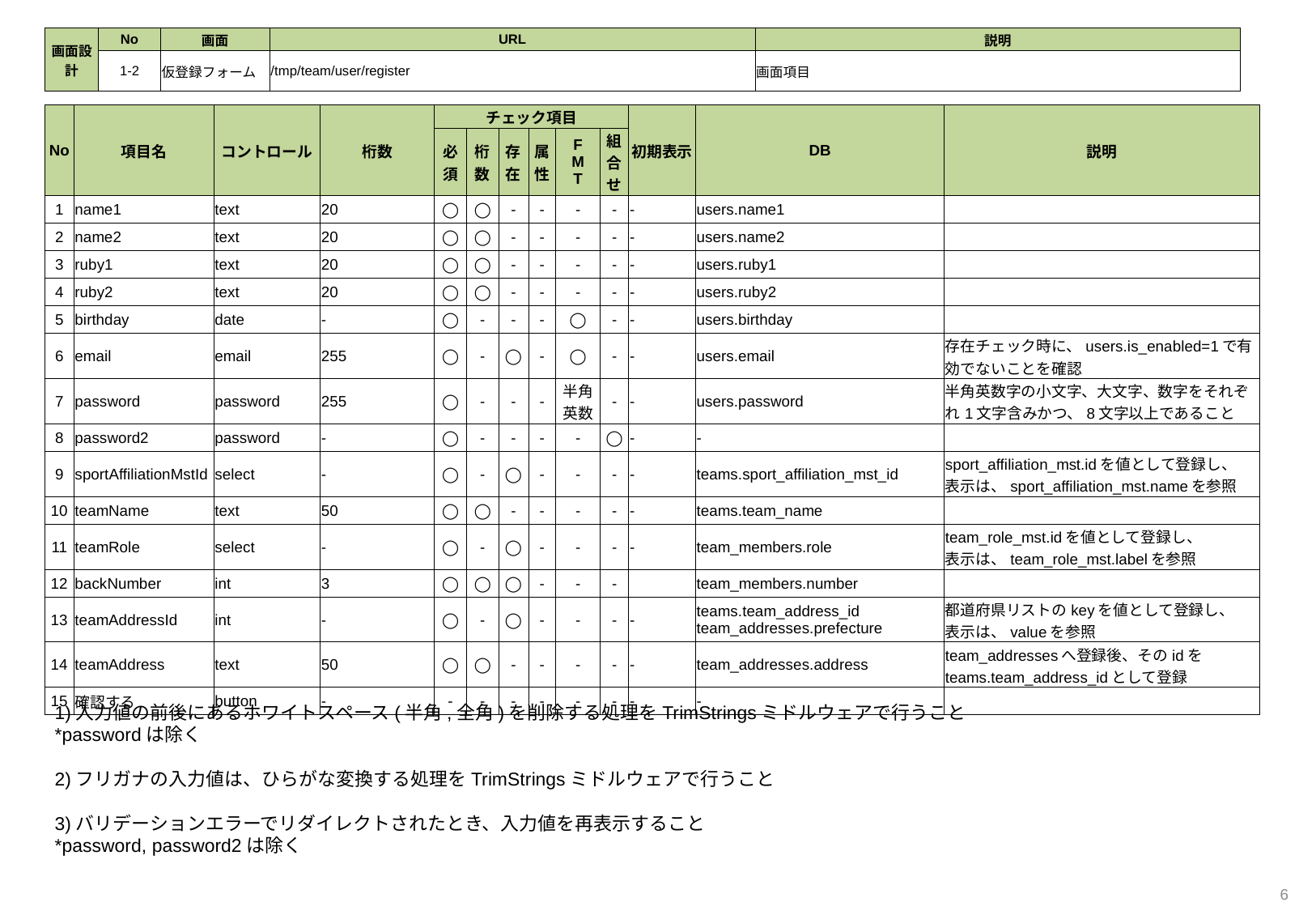

| 画面設計 | No | 画面 | URL | 説明 |
| --- | --- | --- | --- | --- |
|  | 1-2 | 仮登録フォーム | /tmp/team/user/register | 画面項目 |
| No | 項目名 | コントロール | 桁数 | チェック項目 |  |  |  |  |  | 初期表示 | DB | 説明 |
| --- | --- | --- | --- | --- | --- | --- | --- | --- | --- | --- | --- | --- |
|  |  |  |  | 必 須 | 桁数 | 存在 | 属性 | F M T | 組合せ |  |  |  |
| 1 | name1 | text | 20 | ◯ | ◯ | - | - | - | - | - | users.name1 |  |
| 2 | name2 | text | 20 | ◯ | ◯ | - | - | - | - | - | users.name2 |  |
| 3 | ruby1 | text | 20 | ◯ | ◯ | - | - | - | - | - | users.ruby1 |  |
| 4 | ruby2 | text | 20 | ◯ | ◯ | - | - | - | - | - | users.ruby2 |  |
| 5 | birthday | date | - | ◯ | - | - | - | ◯ | - | - | users.birthday |  |
| 6 | email | email | 255 | ◯ | - | ◯ | - | ◯ | - | - | users.email | 存在チェック時に、users.is\_enabled=1で有効でないことを確認 |
| 7 | password | password | 255 | ◯ | - | - | - | 半角英数 | - | - | users.password | 半角英数字の小文字、大文字、数字をそれぞれ1文字含みかつ、8文字以上であること |
| 8 | password2 | password | - | ◯ | - | - | - | - | ◯ | - | - |  |
| 9 | sportAffiliationMstId | select | - | ◯ | - | ◯ | - | - | - | - | teams.sport\_affiliation\_mst\_id | sport\_affiliation\_mst.idを値として登録し、 表示は、sport\_affiliation\_mst.nameを参照 |
| 10 | teamName | text | 50 | ◯ | ◯ | - | - | - | - | - | teams.team\_name |  |
| 11 | teamRole | select | - | ◯ | - | ◯ | - | - | - | - | team\_members.role | team\_role\_mst.idを値として登録し、 表示は、team\_role\_mst.labelを参照 |
| 12 | backNumber | int | 3 | ◯ | ◯ | ◯ | - | - | - |  | team\_members.number |  |
| 13 | teamAddressId | int | - | ◯ | - | ◯ | - | - | - | - | teams.team\_address\_id team\_addresses.prefecture | 都道府県リストのkeyを値として登録し、 表示は、valueを参照 |
| 14 | teamAddress | text | 50 | ◯ | ◯ | - | - | - | - | - | team\_addresses.address | team\_addressesへ登録後、そのidを teams.team\_address\_idとして登録 |
| 15 | 確認する | button | - | - | - | - | - | - | - | - | - |  |
1)入力値の前後にあるホワイトスペース(半角,全角)を削除する処理をTrimStringsミドルウェアで行うこと
*passwordは除く

2)フリガナの入力値は、ひらがな変換する処理をTrimStringsミドルウェアで行うこと

3)バリデーションエラーでリダイレクトされたとき、入力値を再表示すること
*password, password2は除く
6